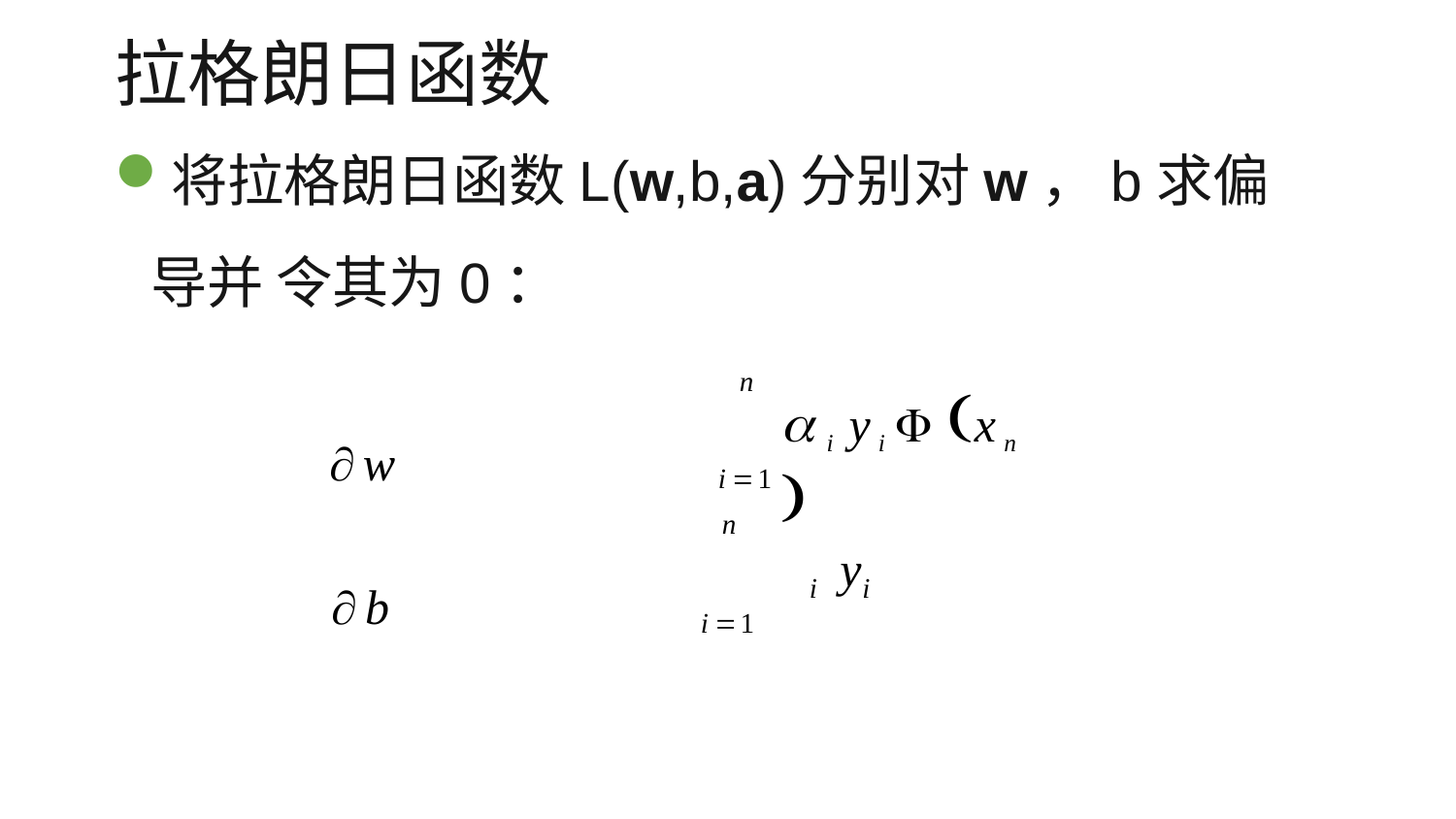

# 拉格朗日函数
将拉格朗日函数L(w,b,a)分别对w，b求偏导并 令其为0：
∂L	= 0 ⇒ w = ∑
n
αi yi Φ(xn )
∂w
i=1
∂L	= 0 ⇒ 0 = ∑α
n
y
i	i
∂b
i=1